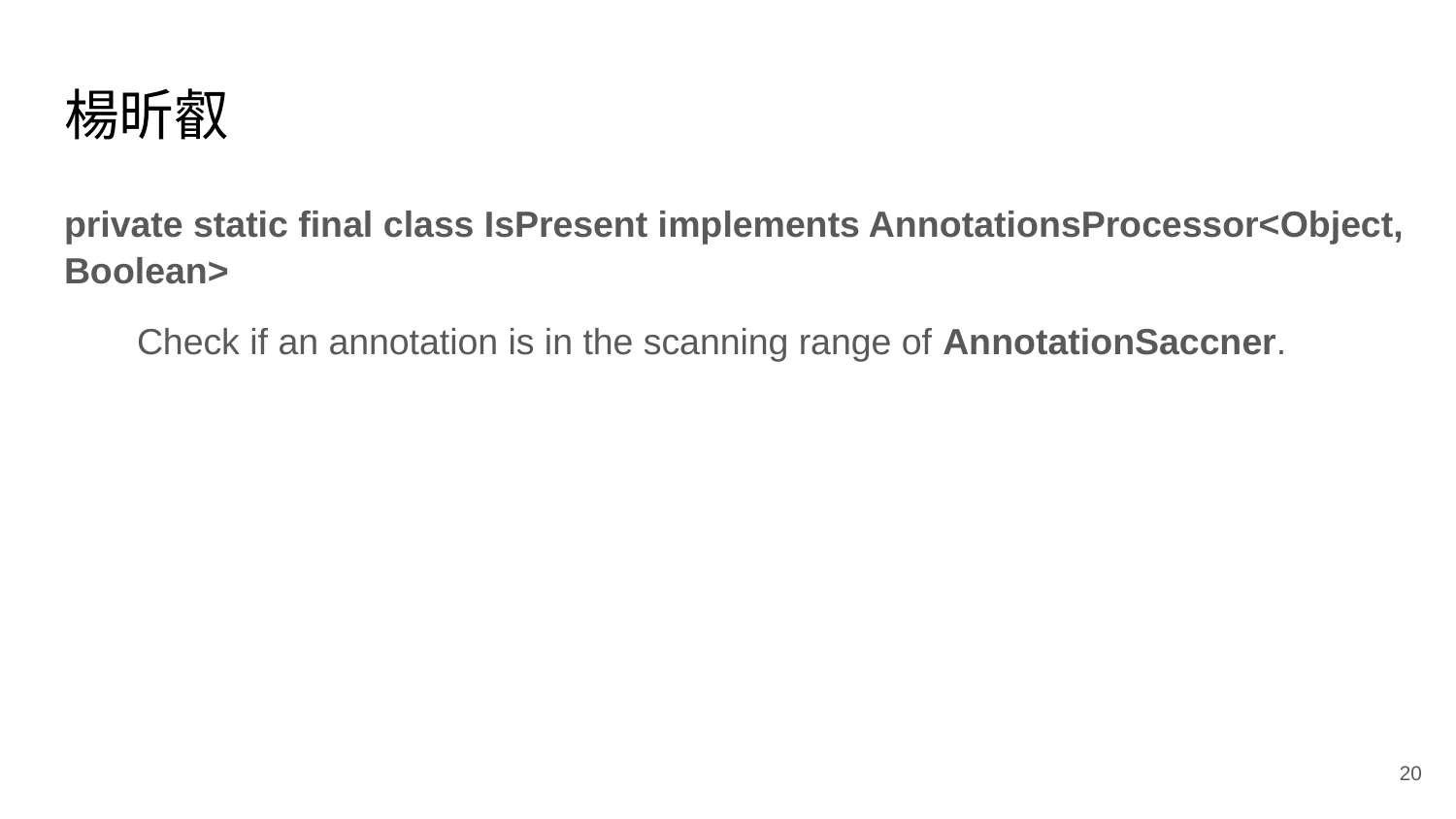

# 楊昕叡

private static final class IsPresent implements AnnotationsProcessor<Object, Boolean>
Check if an annotation is in the scanning range of AnnotationSaccner.

20